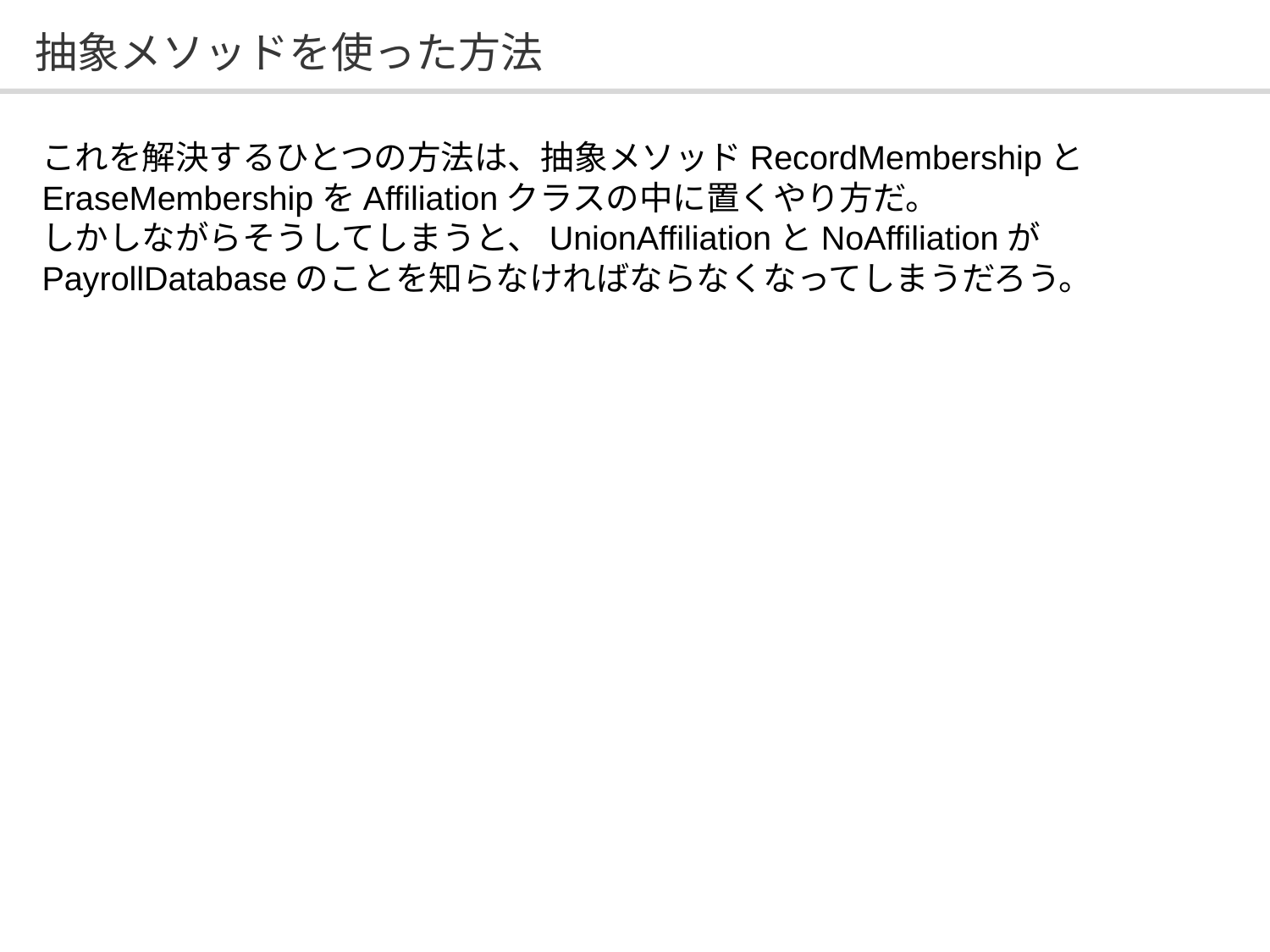

# 抽象メソッドを使った方法
これを解決するひとつの方法は、抽象メソッドRecordMembershipとEraseMembershipをAffiliationクラスの中に置くやり方だ。
しかしながらそうしてしまうと、UnionAffiliationとNoAffiliationがPayrollDatabaseのことを知らなければならなくなってしまうだろう。